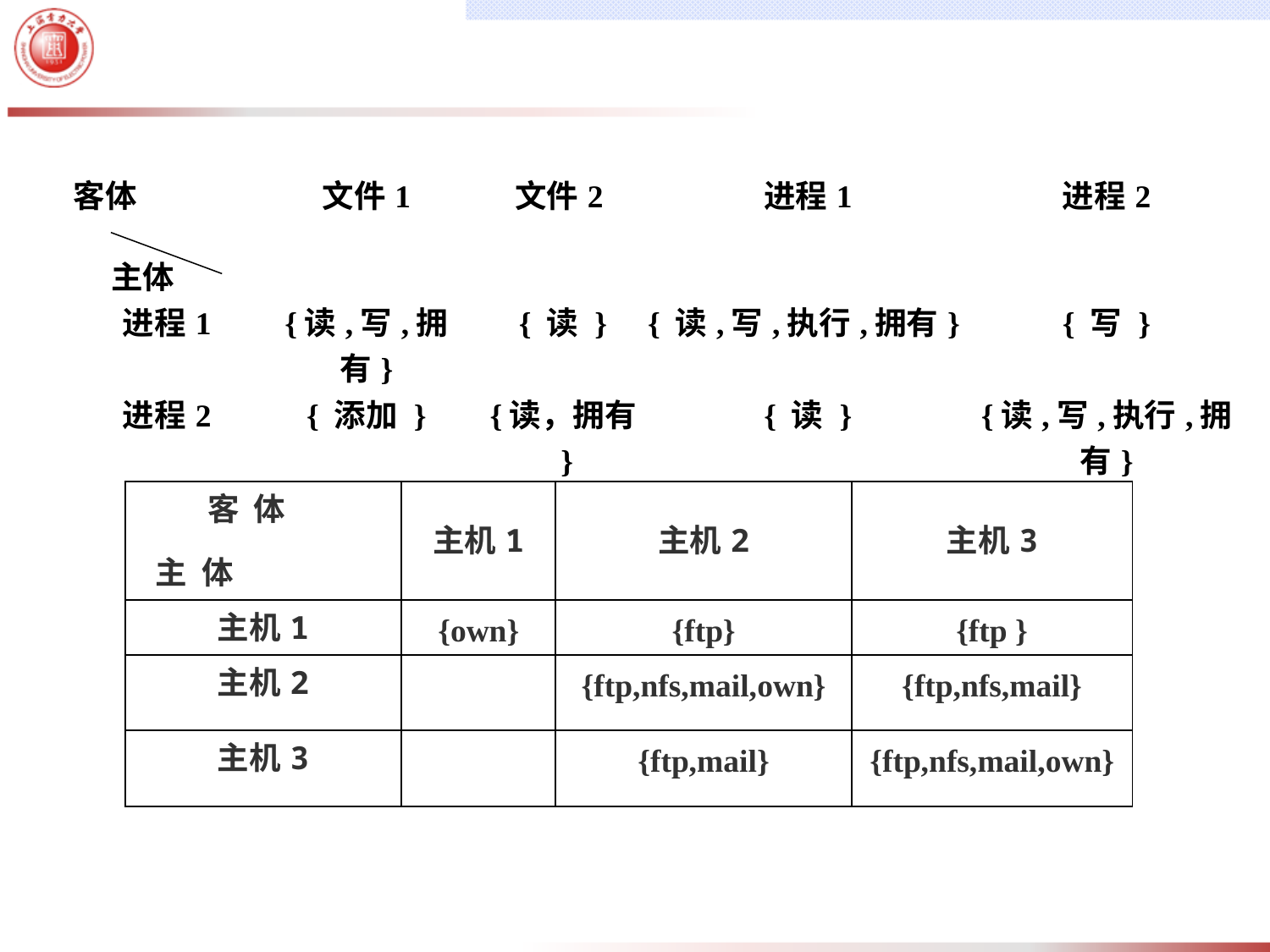

| 客体 主体 | 文件1 | 文件2 | 进程1 | 进程2 |
| --- | --- | --- | --- | --- |
| 进程1 | {读,写,拥有} | { 读 } | { 读,写,执行,拥有} | { 写 } |
| 进程2 | { 添加 } | {读，拥有 } | { 读 } | {读,写,执行,拥有} |

| 客 体 主 体 | 主机1 | 主机2 | 主机3 |
| --- | --- | --- | --- |
| 主机1 | {own} | {ftp} | {ftp } |
| 主机2 |  | {ftp,nfs,mail,own} | {ftp,nfs,mail} |
| 主机3 |  | {ftp,mail} | {ftp,nfs,mail,own} |